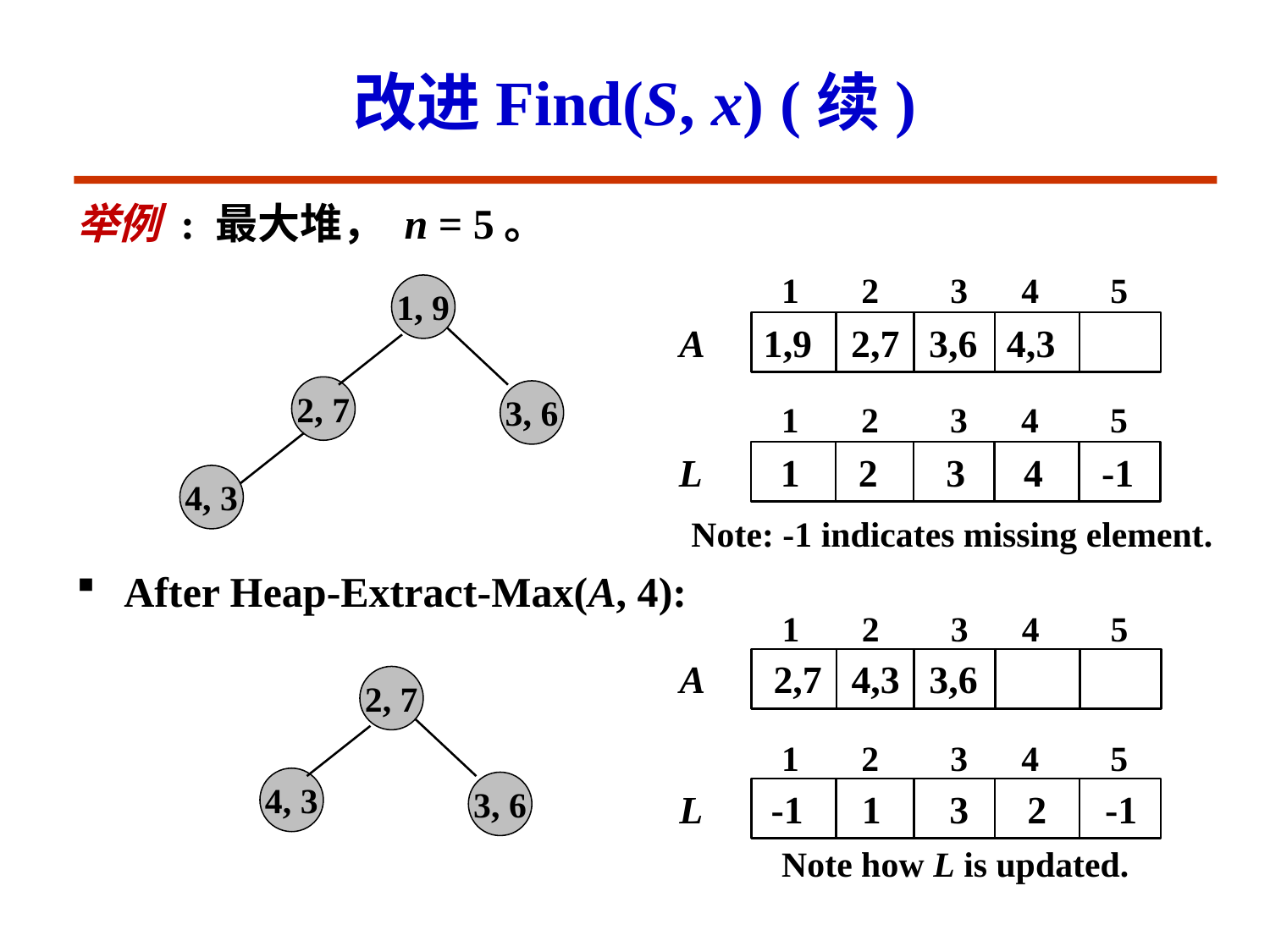

# 改进Find(S, x) (续)
举例 : 最大堆， n = 5。

After Heap-Extract-Max(A, 4):
  1       2        3      4        5

1, 9
A      1,9    2,7   3,6   4,3

2, 7

3, 6
  1       2        3      4        5
L        1      2       3      4      -1

4, 3
Note: -1 indicates missing element.
  1       2        3      4        5
A       2,7   4,3   3,6

2, 7
  1       2        3      4        5

4, 3

3, 6
L       -1      1       3      2      -1

Note how L is updated.